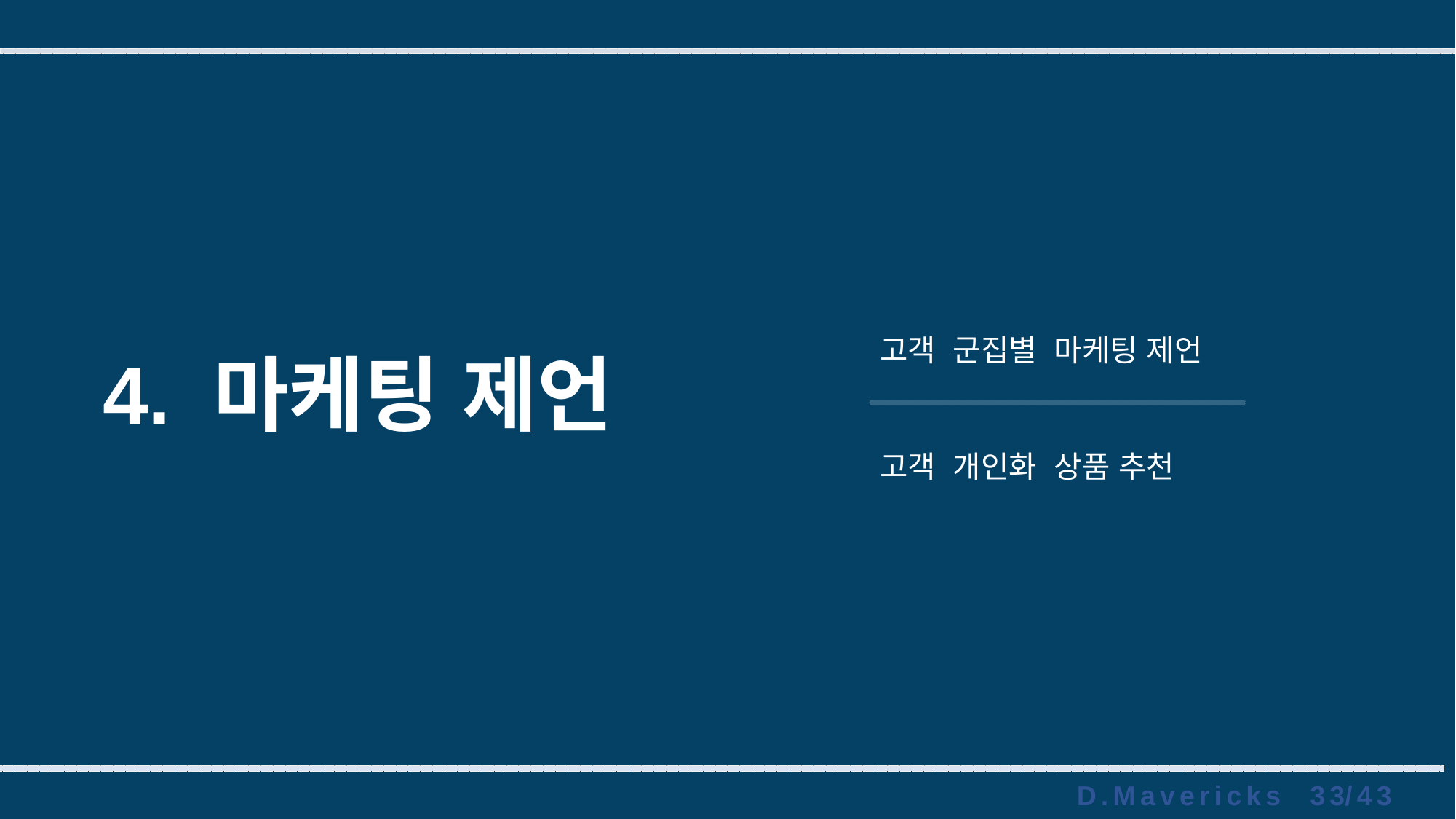

고객  군집별  마케팅 제언
고객  개인화  상품 추천
4. 마케팅 제언

D.Mavericks  33/43